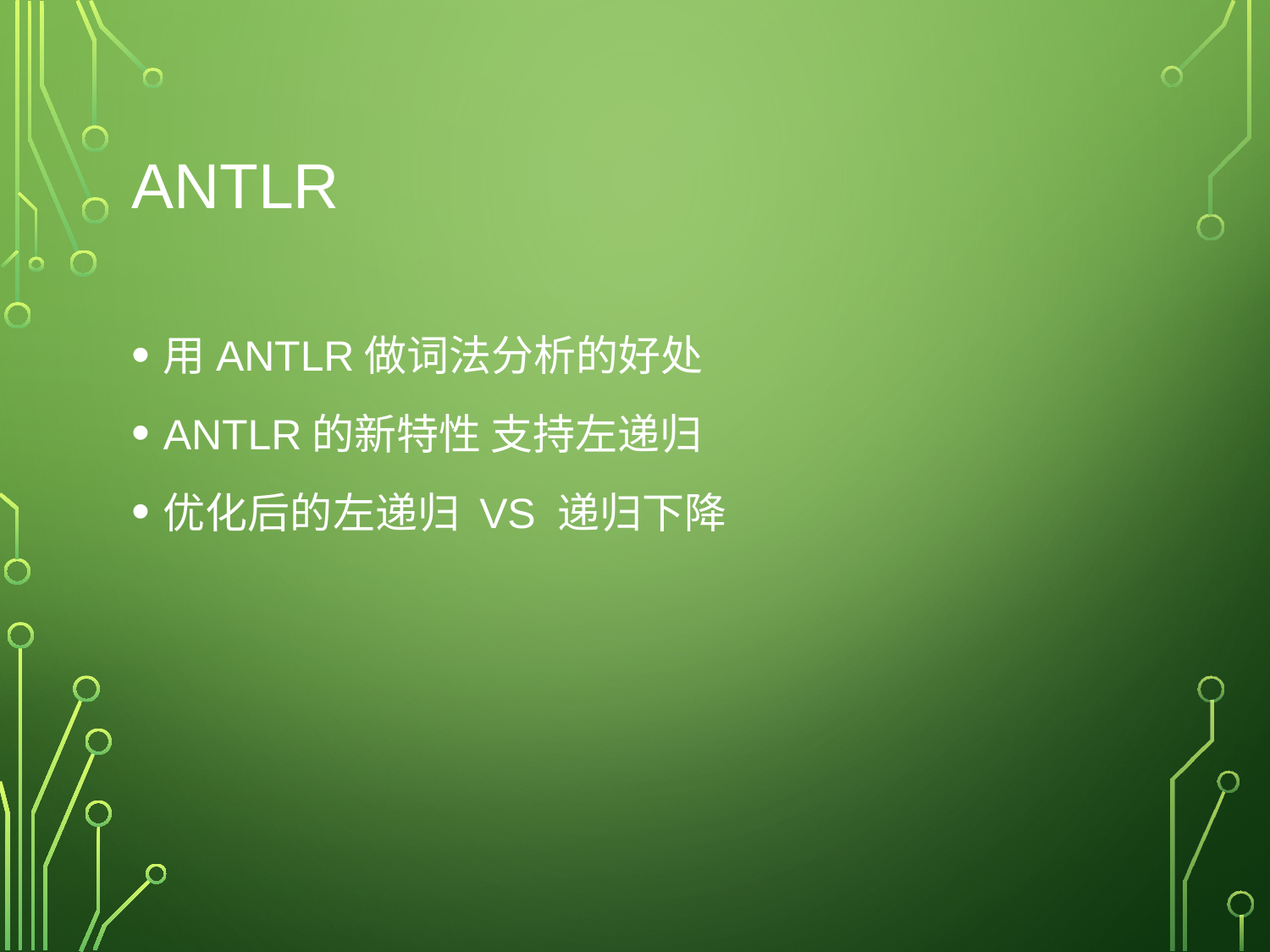

# ANTLR
用ANTLR做词法分析的好处
ANTLR的新特性 支持左递归
优化后的左递归 VS 递归下降